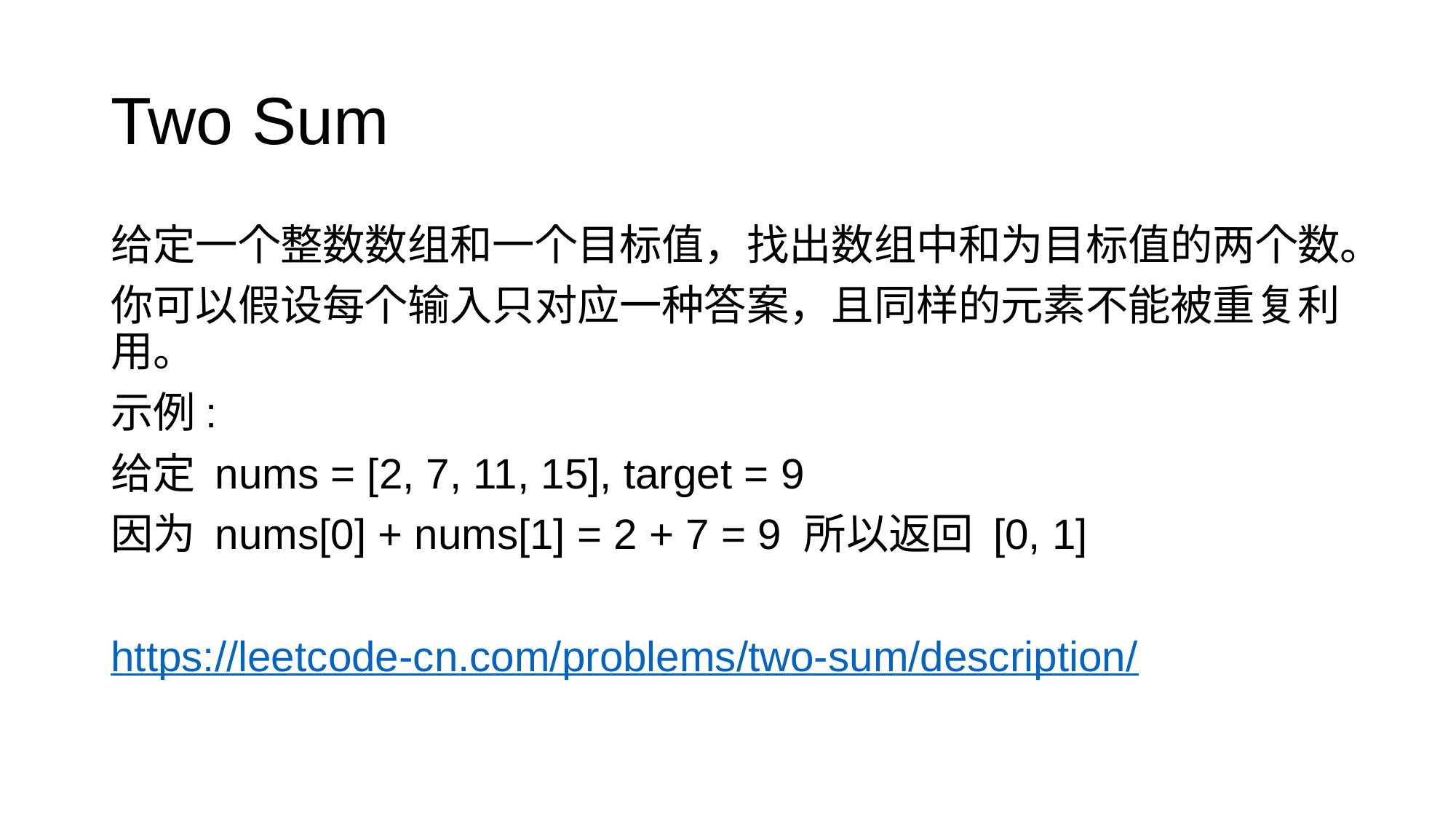

# Two Sum
给定一个整数数组和一个目标值，找出数组中和为目标值的两个数。
你可以假设每个输入只对应一种答案，且同样的元素不能被重复利用。
示例:
给定 nums = [2, 7, 11, 15], target = 9
因为 nums[0] + nums[1] = 2 + 7 = 9 所以返回 [0, 1]

https://leetcode-cn.com/problems/two-sum/description/